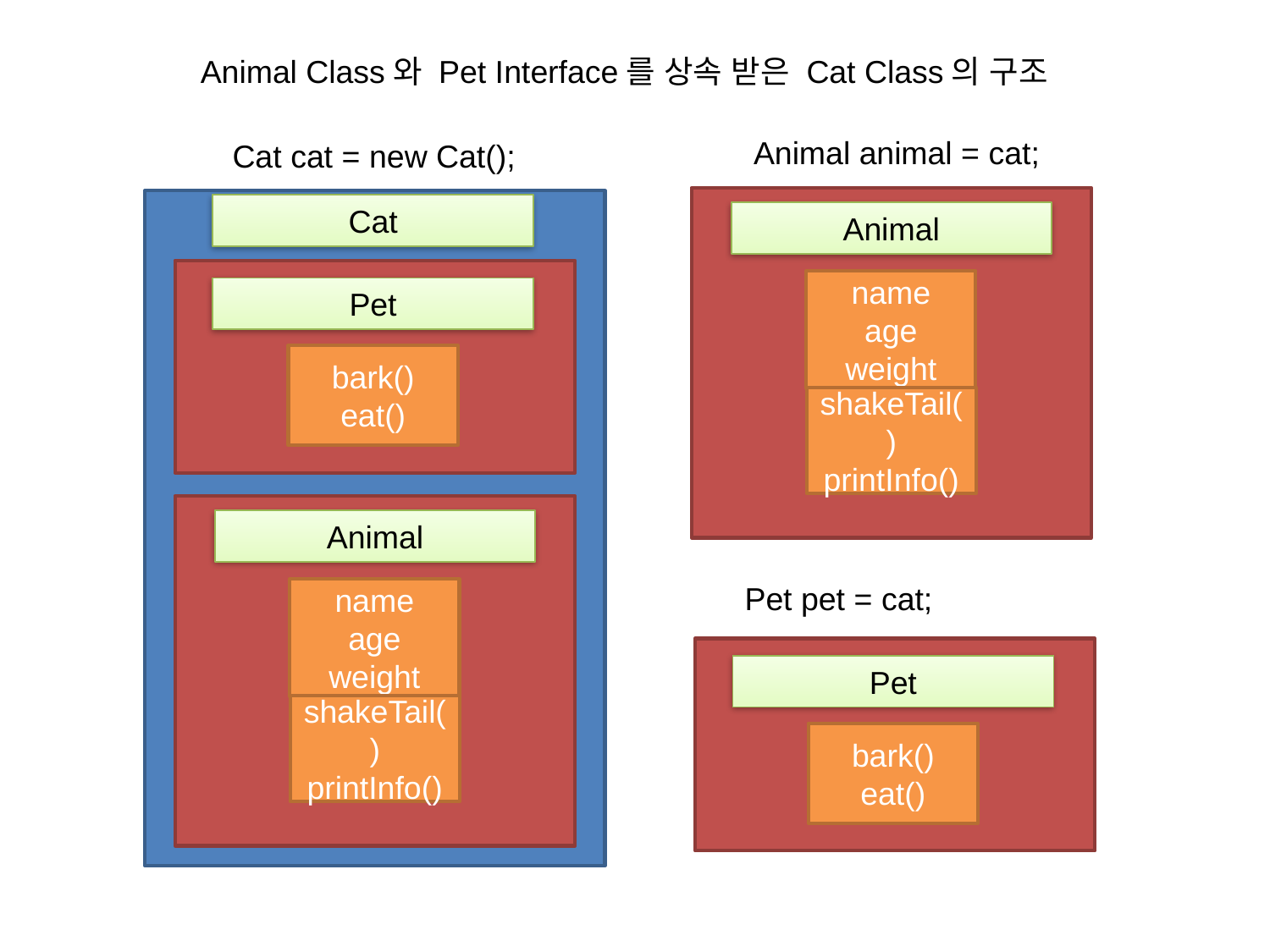

Animal Class와 Pet Interface를 상속 받은 Cat Class의 구조
Animal animal = cat;
Cat cat = new Cat();

Cat
Animal

name
age
weight
Pet
bark()
eat()
shakeTail()
printInfo()

Animal
Pet pet = cat;
name
age
weight

Pet
shakeTail()
printInfo()
bark()
eat()